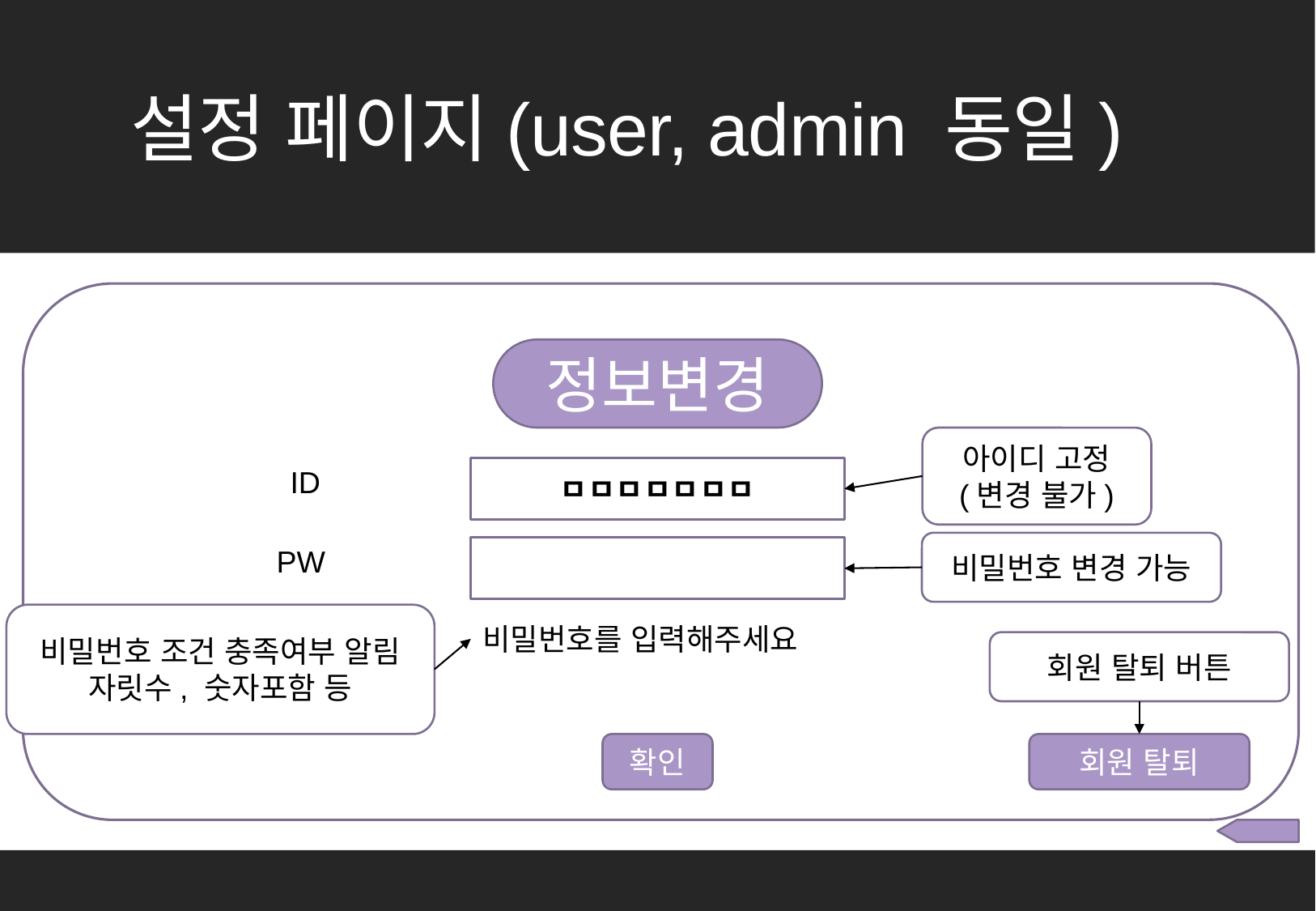

# 로그인 화면
설정 페이지(user, admin 동일)

정보변경
아이디 고정 (변경 불가)
ID
ㅁㅁㅁㅁㅁㅁㅁ

비밀번호 변경 가능
PW
비밀번호 조건 충족여부 알림
자릿수, 숫자포함 등
비밀번호를 입력해주세요
회원 탈퇴 버튼
확인
회원 탈퇴